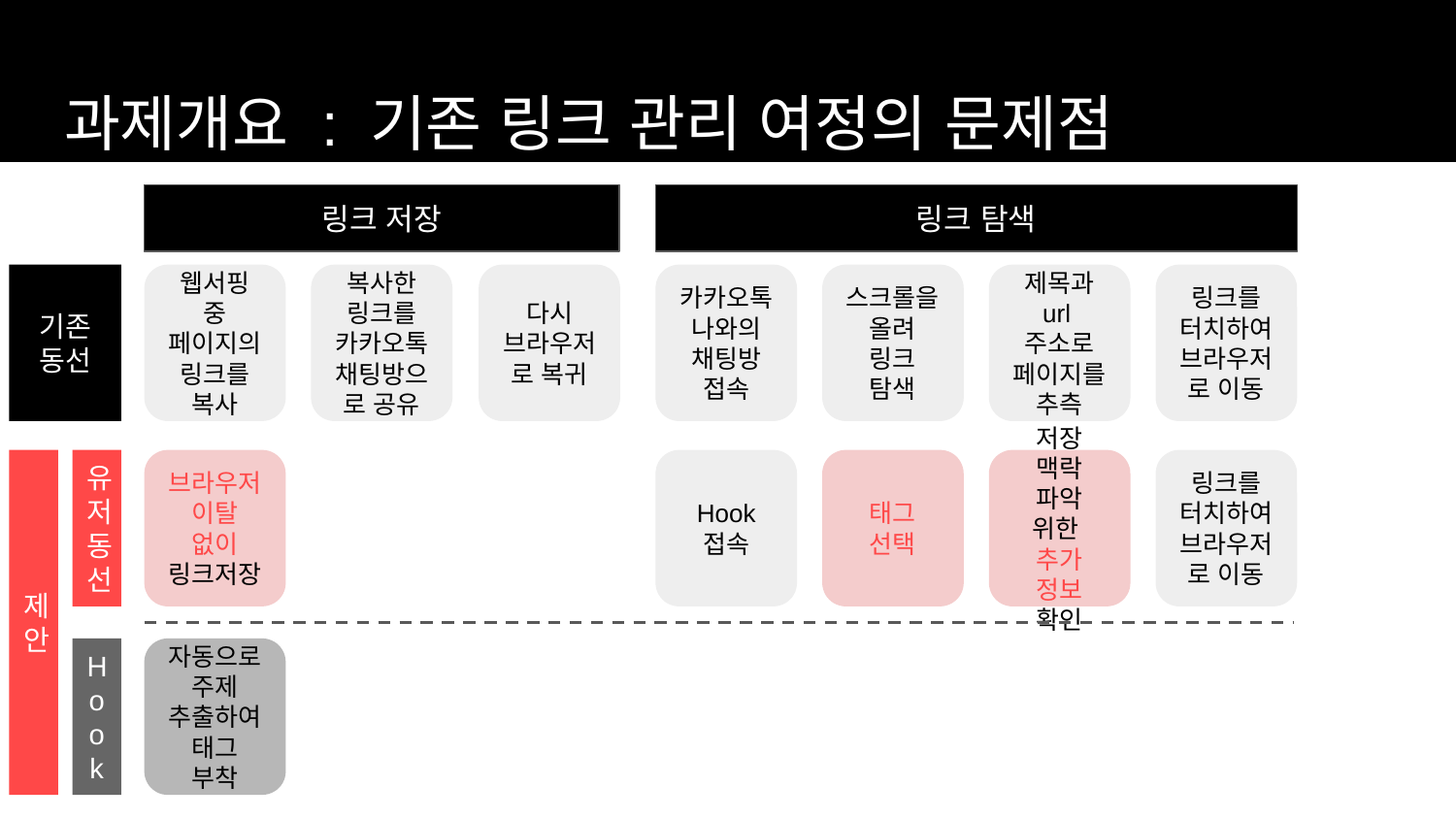

# 과제개요 : 기존 링크 관리 여정의 문제점
링크 저장
링크 탐색
기존
동선
웹서핑 중 페이지의 링크를 복사
복사한 링크를 카카오톡 채팅방으로 공유
다시 브라우저로 복귀
카카오톡 나와의 채팅방 접속
스크롤을 올려 링크 탐색
제목과 url주소로 페이지를 추측
링크를 터치하여 브라우저로 이동
제안
유저동선
태그 선택
저장 맥락 파악 위한  추가 정보 확인
링크를 터치하여 브라우저로 이동
브라우저 이탈 없이 링크저장
Hook 접속
Hook
자동으로 주제 추출하여 태그 부착